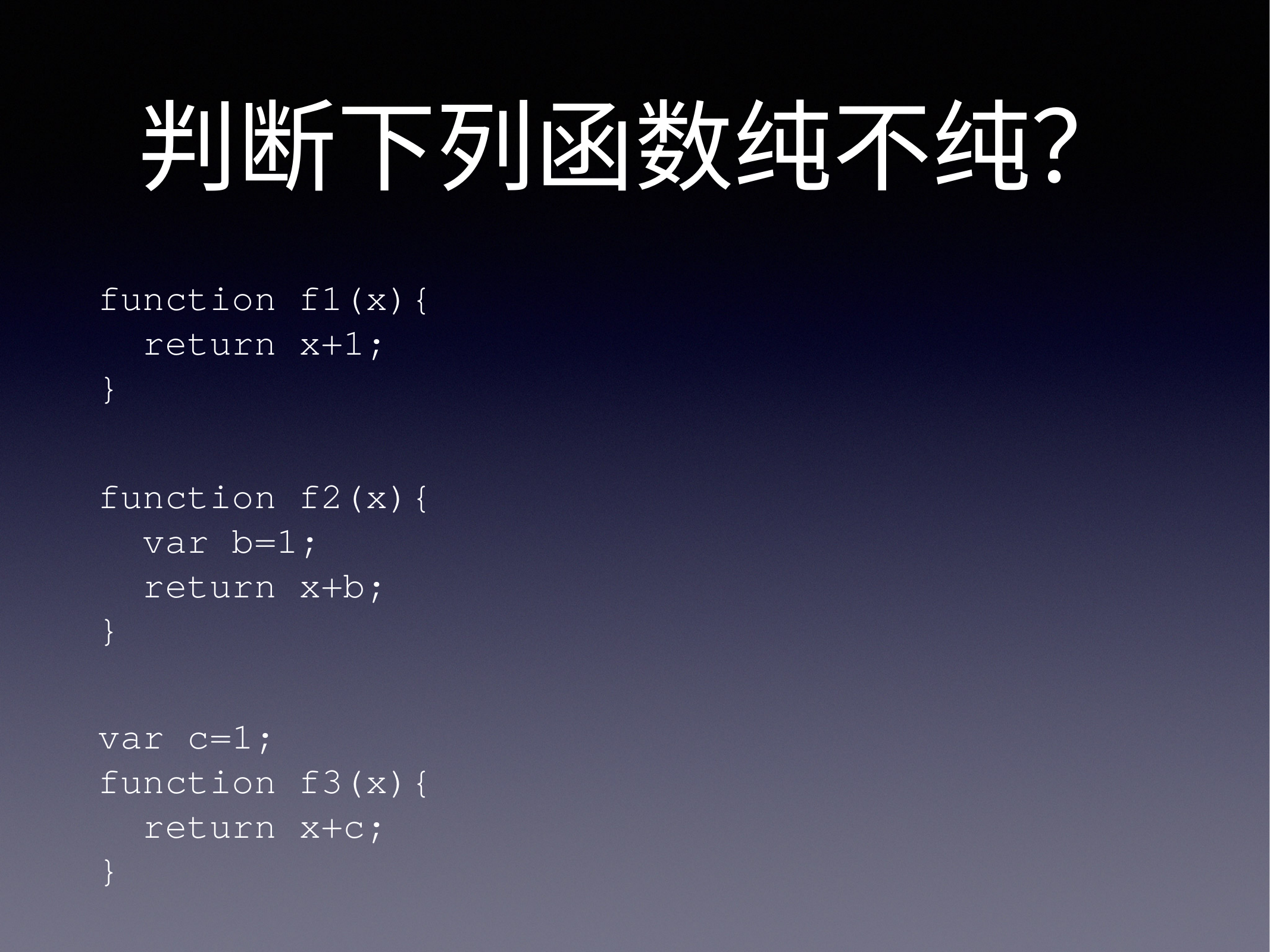

# 判断下列函数纯不纯？
function f1(x){
  return x+1;
}
function f2(x){
  var b=1;
  return x+b;
}
var c=1;
function f3(x){
  return x+c;
}